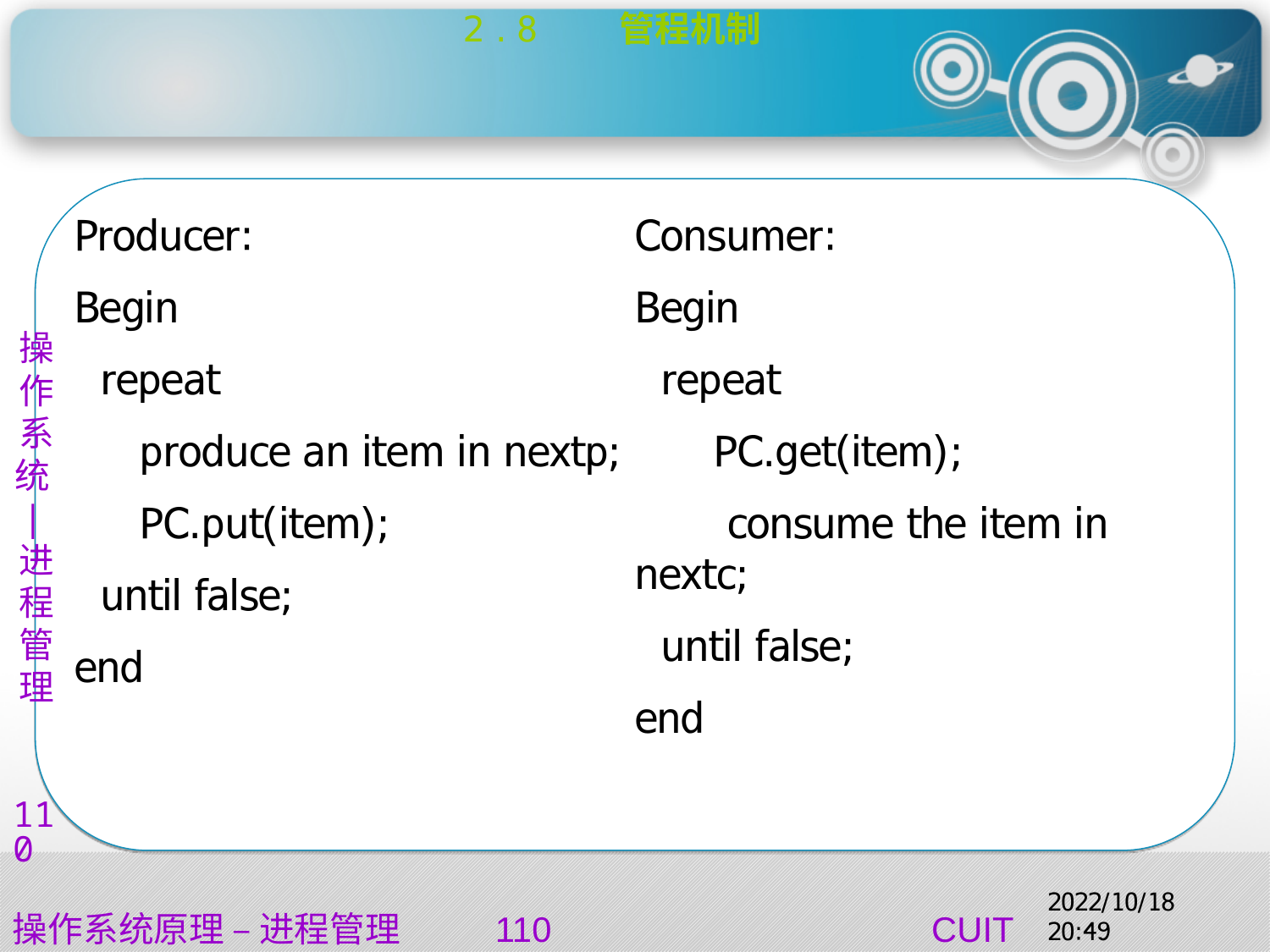

2 . 8	  管程机制
Producer:
Begin
  repeat
     produce an item in nextp;
     PC.put(item);
  until false;
end
Consumer:
Begin
  repeat
      PC.get(item);
       consume the item in nextc;
  until false;
end
操作系统|进程管理

110
2022/10/18    20:49